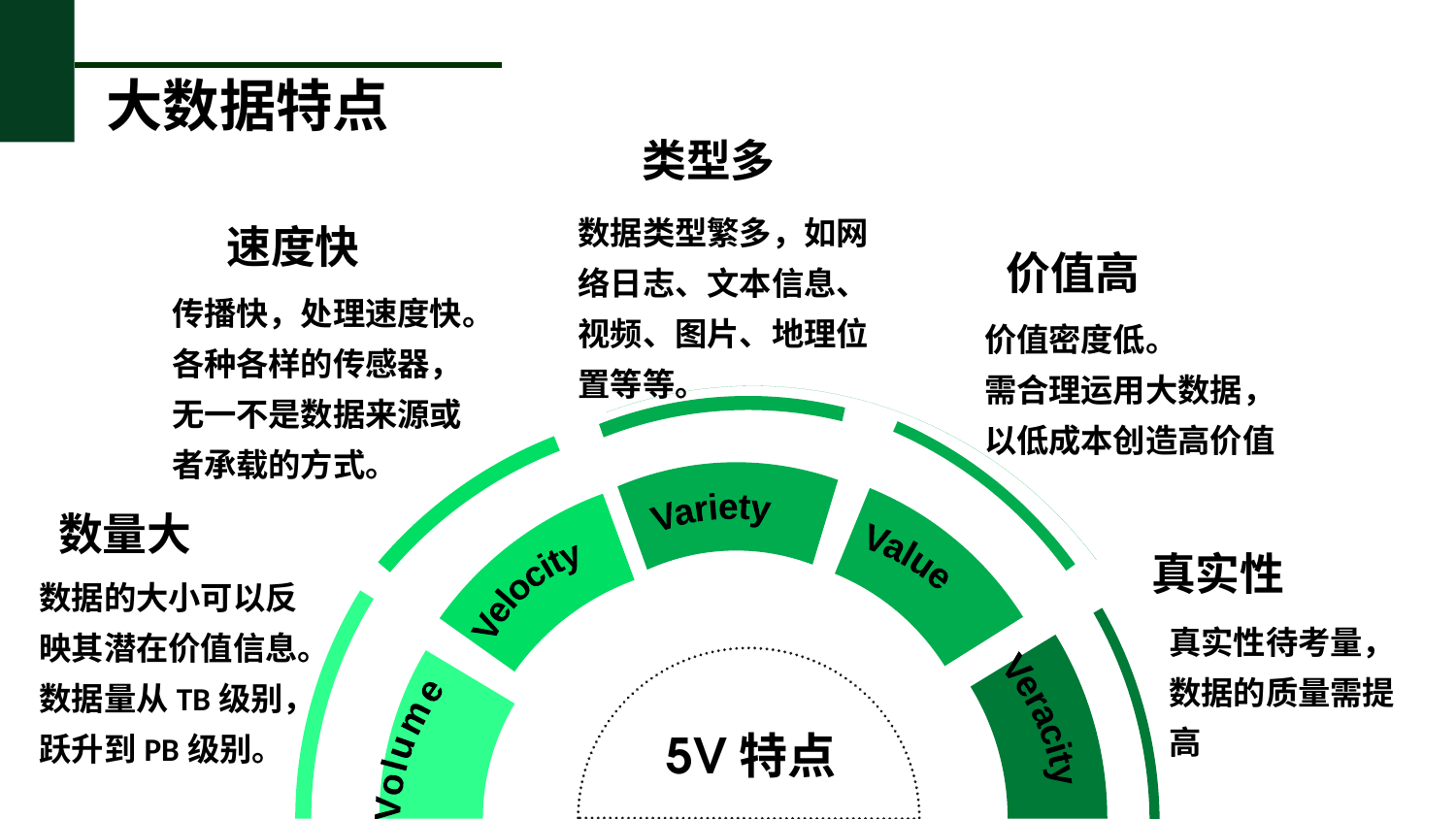

大数据特点
类型多
数据类型繁多，如网络日志、文本信息、视频、图片、地理位置等等。
速度快
价值高
传播快，处理速度快。各种各样的传感器，无一不是数据来源或者承载的方式。
价值密度低。
需合理运用大数据，以低成本创造高价值

数量大
Variety
真实性
Value
数据的大小可以反映其潜在价值信息。
数据量从TB级别，跃升到PB级别。
Velocity
真实性待考量，
数据的质量需提高

Veracity
Volume

5V特点